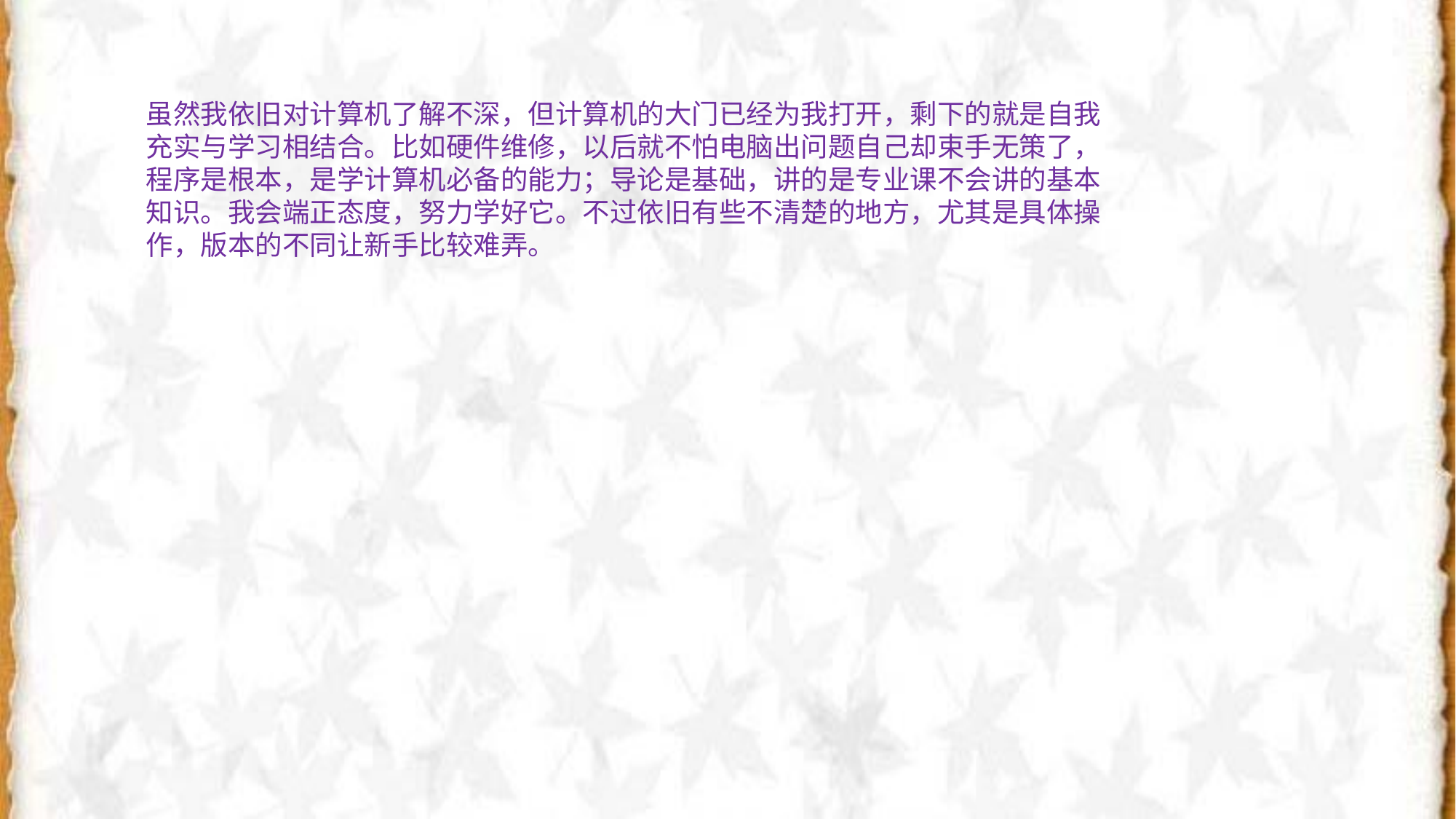

虽然我依旧对计算机了解不深，但计算机的大门已经为我打开，剩下的就是自我充实与学习相结合。比如硬件维修，以后就不怕电脑出问题自己却束手无策了，程序是根本，是学计算机必备的能力；导论是基础，讲的是专业课不会讲的基本知识。我会端正态度，努力学好它。不过依旧有些不清楚的地方，尤其是具体操作，版本的不同让新手比较难弄。